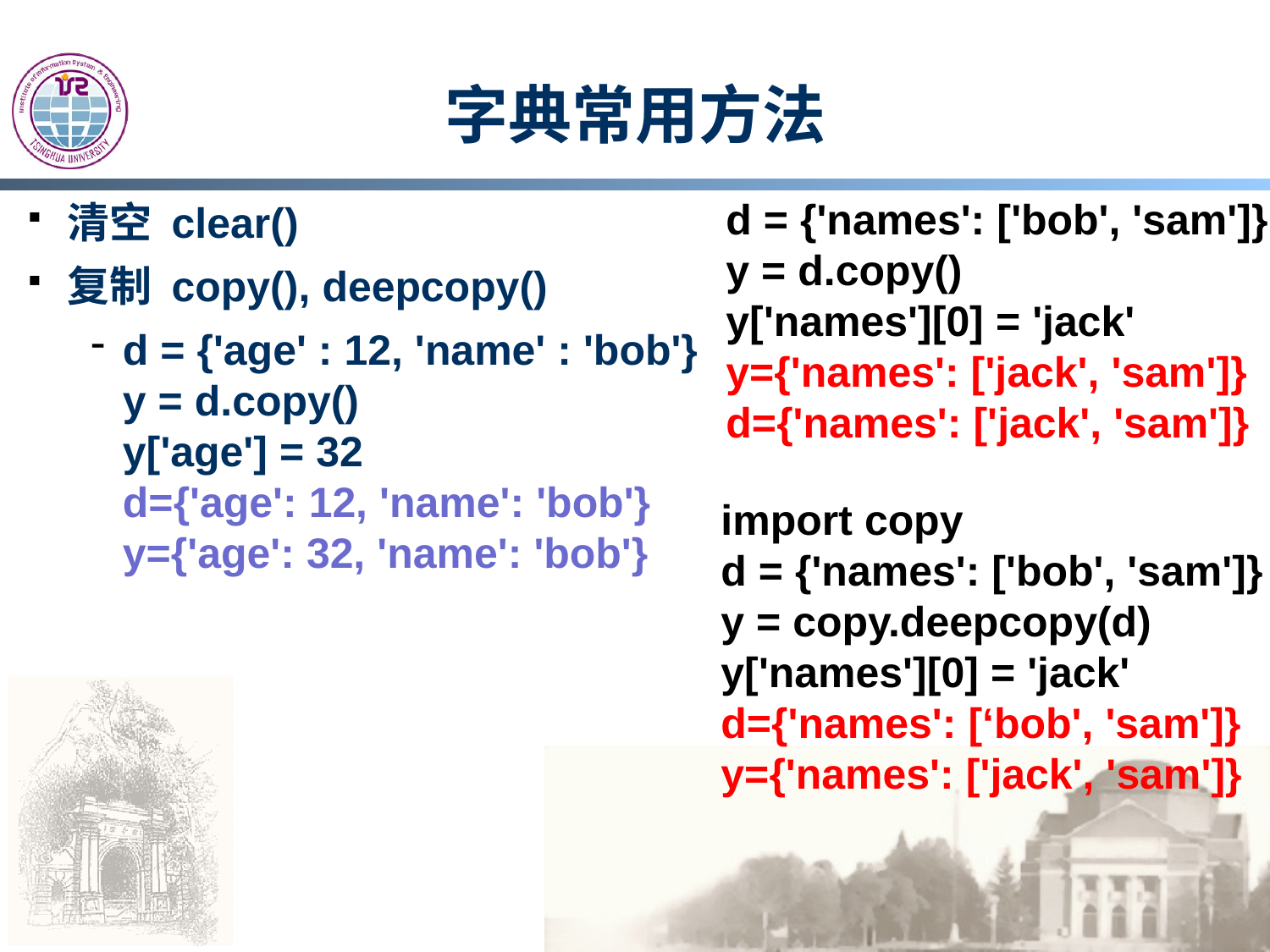

# 字典常用方法
d = {'names': ['bob', 'sam']}
y = d.copy()
y['names'][0] = 'jack'
y={'names': ['jack', 'sam']}
d={'names': ['jack', 'sam']}
清空 clear()
复制 copy(), deepcopy()
d = {'age' : 12, 'name' : 'bob'}
y = d.copy()
y['age'] = 32
d={'age': 12, 'name': 'bob'}
y={'age': 32, 'name': 'bob'}
import copy
d = {'names': ['bob', 'sam']}
y = copy.deepcopy(d)
y['names'][0] = 'jack'
d={'names': [‘bob', 'sam']}
y={'names': ['jack', 'sam']}